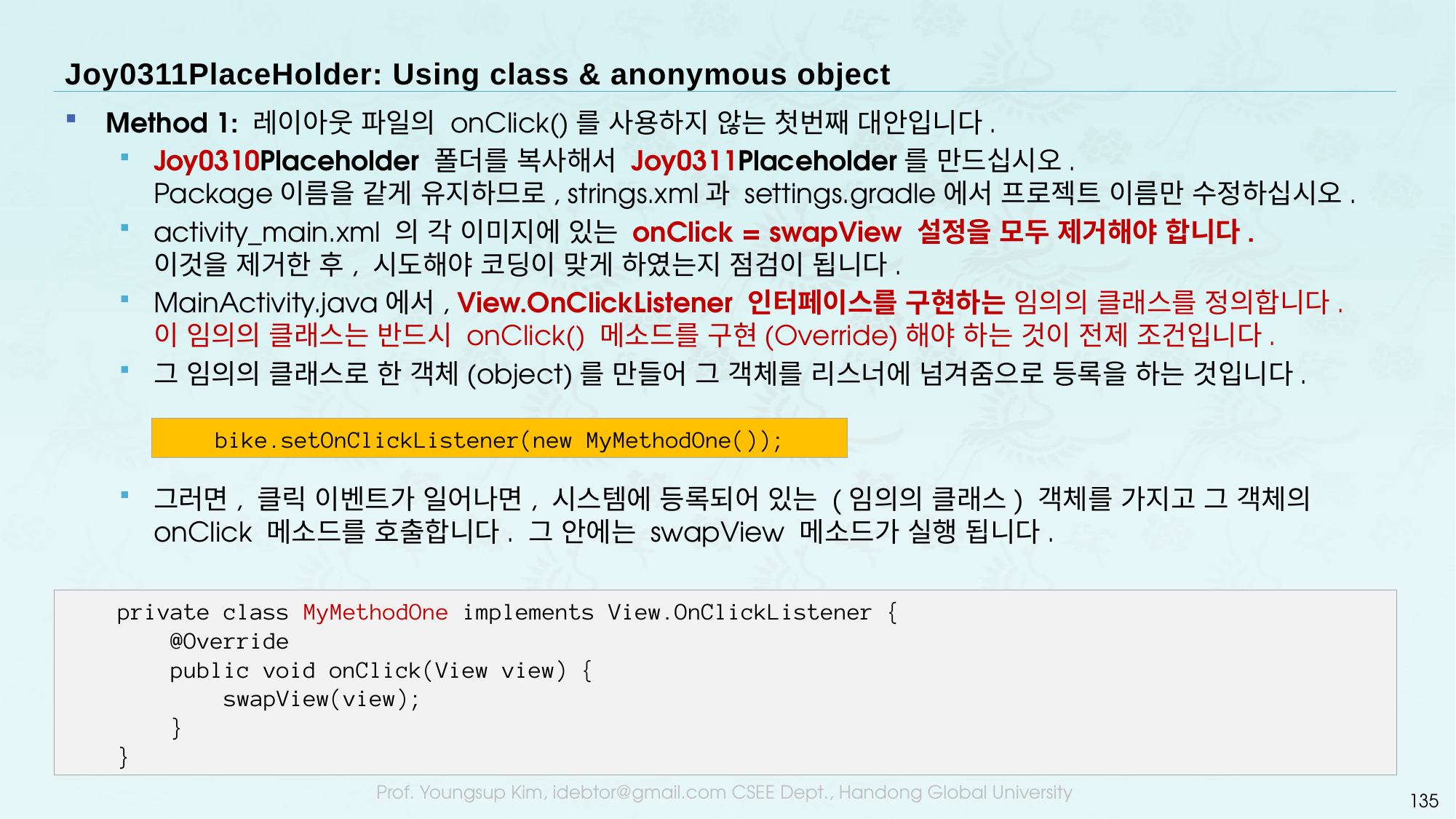

# Joy0311PlaceHolder: Using class & anonymous object
Method 1: 레이아웃 파일의 onClick()를 사용하지 않는 첫번째 대안입니다.
Joy0310Placeholder 폴더를 복사해서 Joy0311Placeholder를 만드십시오.
Package이름을 같게 유지하므로, strings.xml과 settings.gradle에서 프로젝트 이름만 수정하십시오.
activity_main.xml 의 각 이미지에 있는 onClick = swapView 설정을 모두 제거해야 합니다.
이것을 제거한 후, 시도해야 코딩이 맞게 하였는지 점검이 됩니다.
MainActivity.java에서, View.OnClickListener 인터페이스를 구현하는 임의의 클래스를 정의합니다.
이 임의의 클래스는 반드시 onClick() 메소드를 구현(Override)해야 하는 것이 전제 조건입니다.
그 임의의 클래스로 한 객체(object)를 만들어 그 객체를 리스너에 넘겨줌으로 등록을 하는 것입니다.

그러면, 클릭 이벤트가 일어나면, 시스템에 등록되어 있는 (임의의 클래스) 객체를 가지고 그 객체의 onClick 메소드를 호출합니다. 그 안에는 swapView 메소드가 실행 됩니다.

    bike.setOnClickListener(new MyMethodOne());
    private class MyMethodOne implements View.OnClickListener {
        @Override
        public void onClick(View view) {
            swapView(view);
        }
    }
135